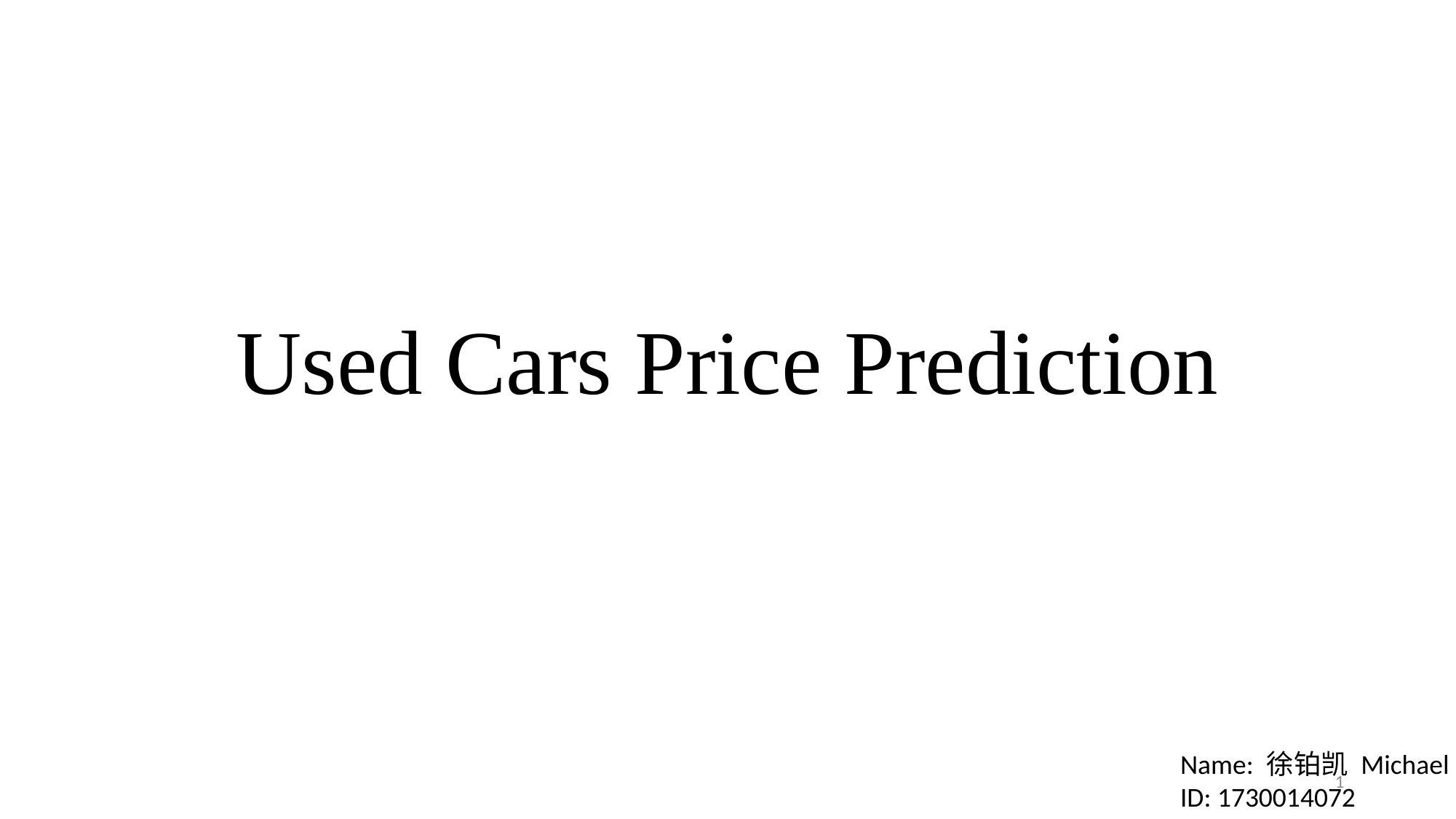

# Used Cars Price Prediction
Name: 徐铂凯 Michael
ID: 1730014072
1